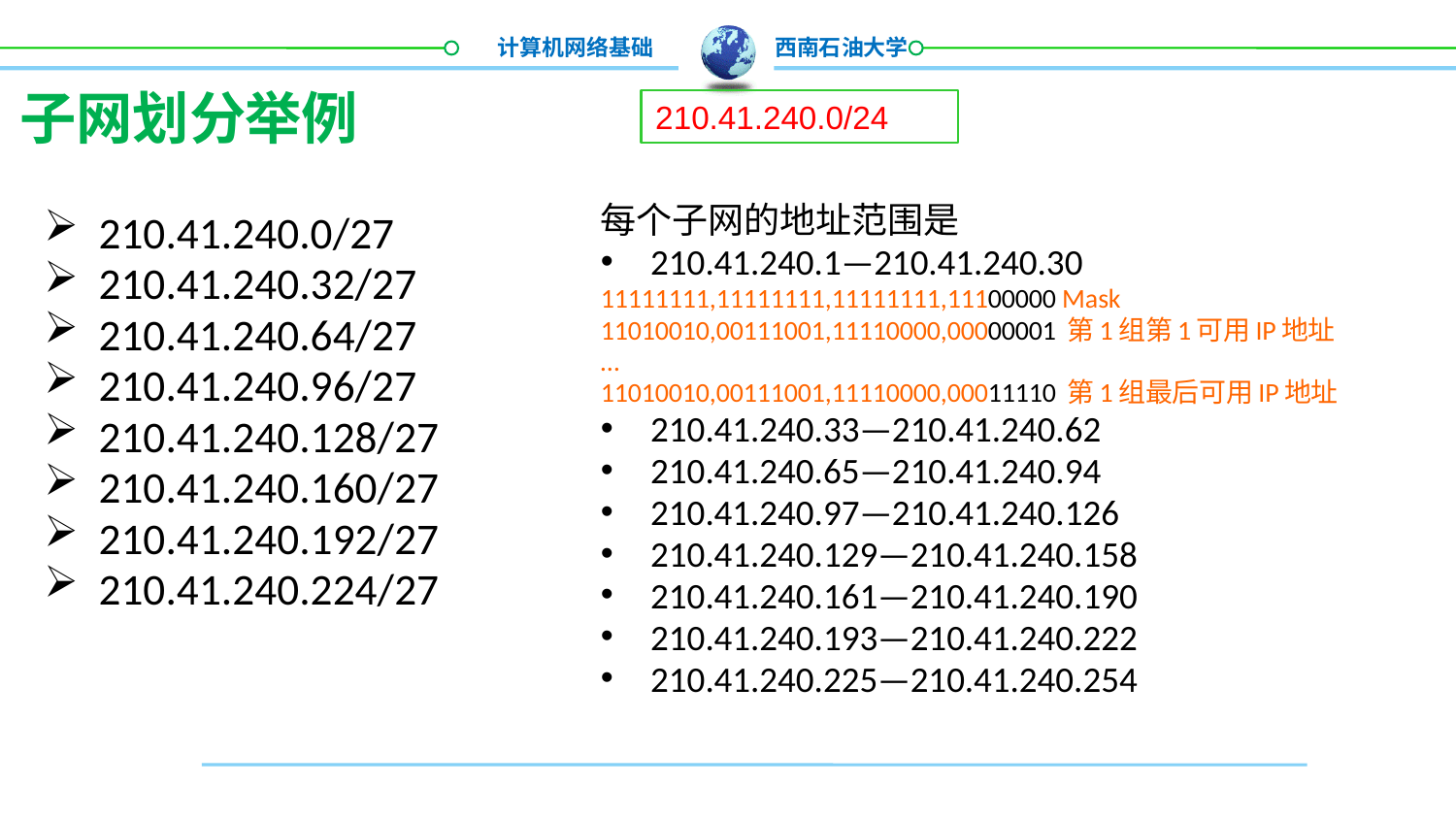

子网划分举例
210.41.240.0/24
每个子网的地址范围是
210.41.240.1—210.41.240.30
11111111,11111111,11111111,11100000 Mask
11010010,00111001,11110000,00000001 第1组第1可用IP地址
…
11010010,00111001,11110000,00011110 第1组最后可用IP地址
210.41.240.33—210.41.240.62
210.41.240.65—210.41.240.94
210.41.240.97—210.41.240.126
210.41.240.129—210.41.240.158
210.41.240.161—210.41.240.190
210.41.240.193—210.41.240.222
210.41.240.225—210.41.240.254
210.41.240.0/27
210.41.240.32/27
210.41.240.64/27
210.41.240.96/27
210.41.240.128/27
210.41.240.160/27
210.41.240.192/27
210.41.240.224/27